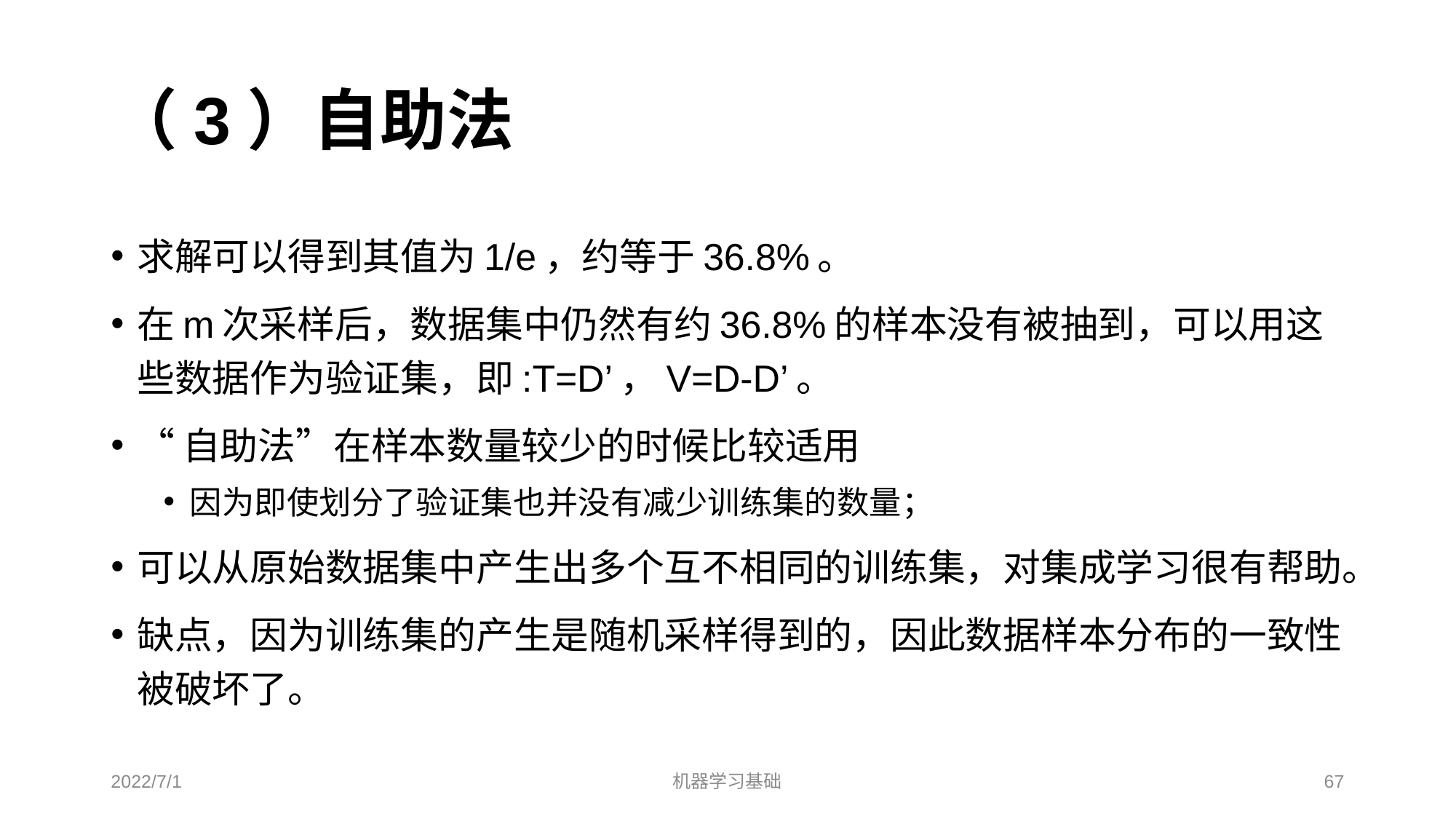

# （3）自助法
求解可以得到其值为1/e，约等于36.8%。
在m次采样后，数据集中仍然有约36.8%的样本没有被抽到，可以用这些数据作为验证集，即:T=D’，V=D-D’。
“自助法”在样本数量较少的时候比较适用
因为即使划分了验证集也并没有减少训练集的数量；
可以从原始数据集中产生出多个互不相同的训练集，对集成学习很有帮助。
缺点，因为训练集的产生是随机采样得到的，因此数据样本分布的一致性被破坏了。
2022/7/1
机器学习基础
67